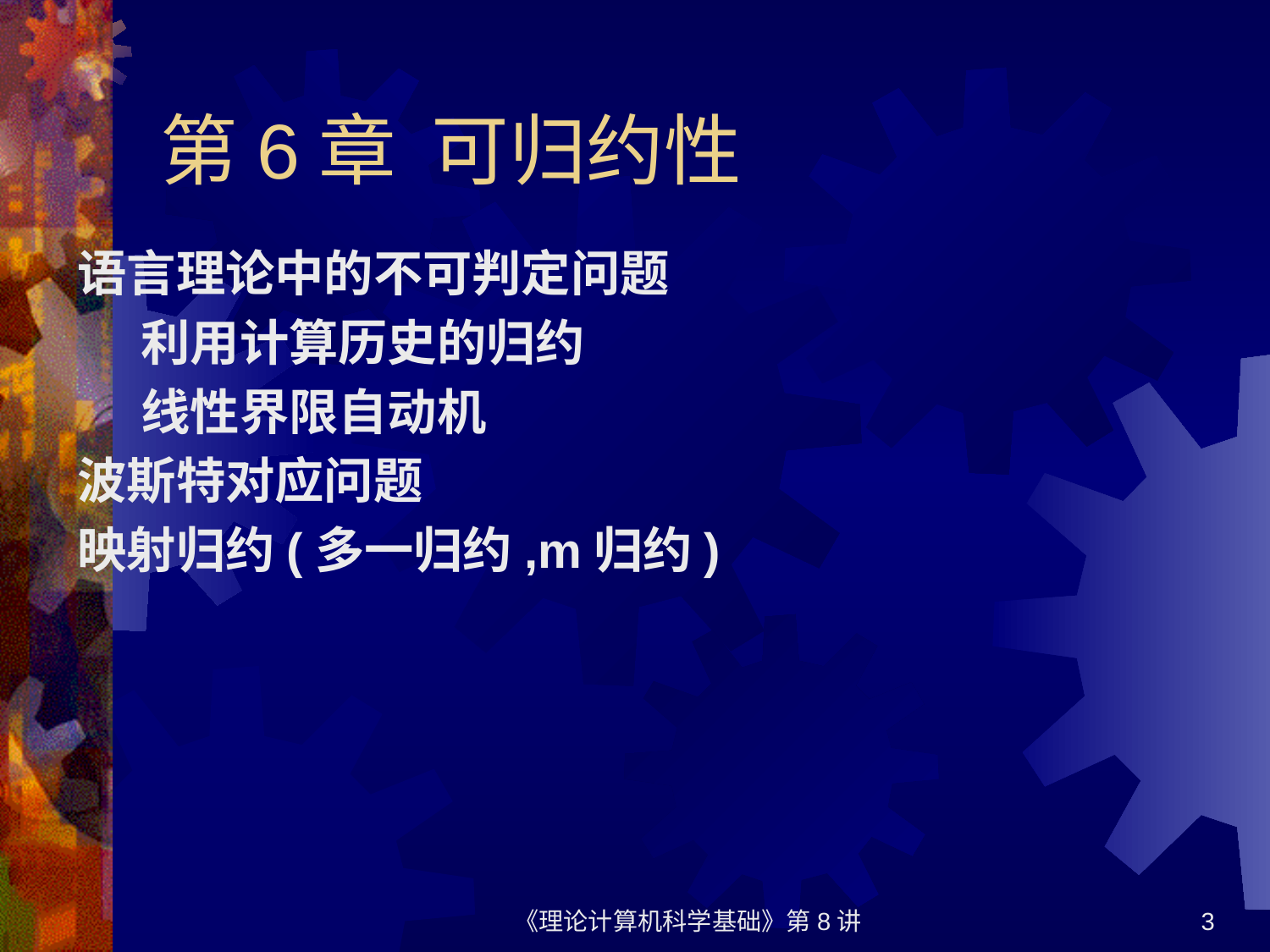

# 第6章  可归约性
语言理论中的不可判定问题
利用计算历史的归约
线性界限自动机
波斯特对应问题
映射归约(多一归约,m归约)
《理论计算机科学基础》第8讲
3